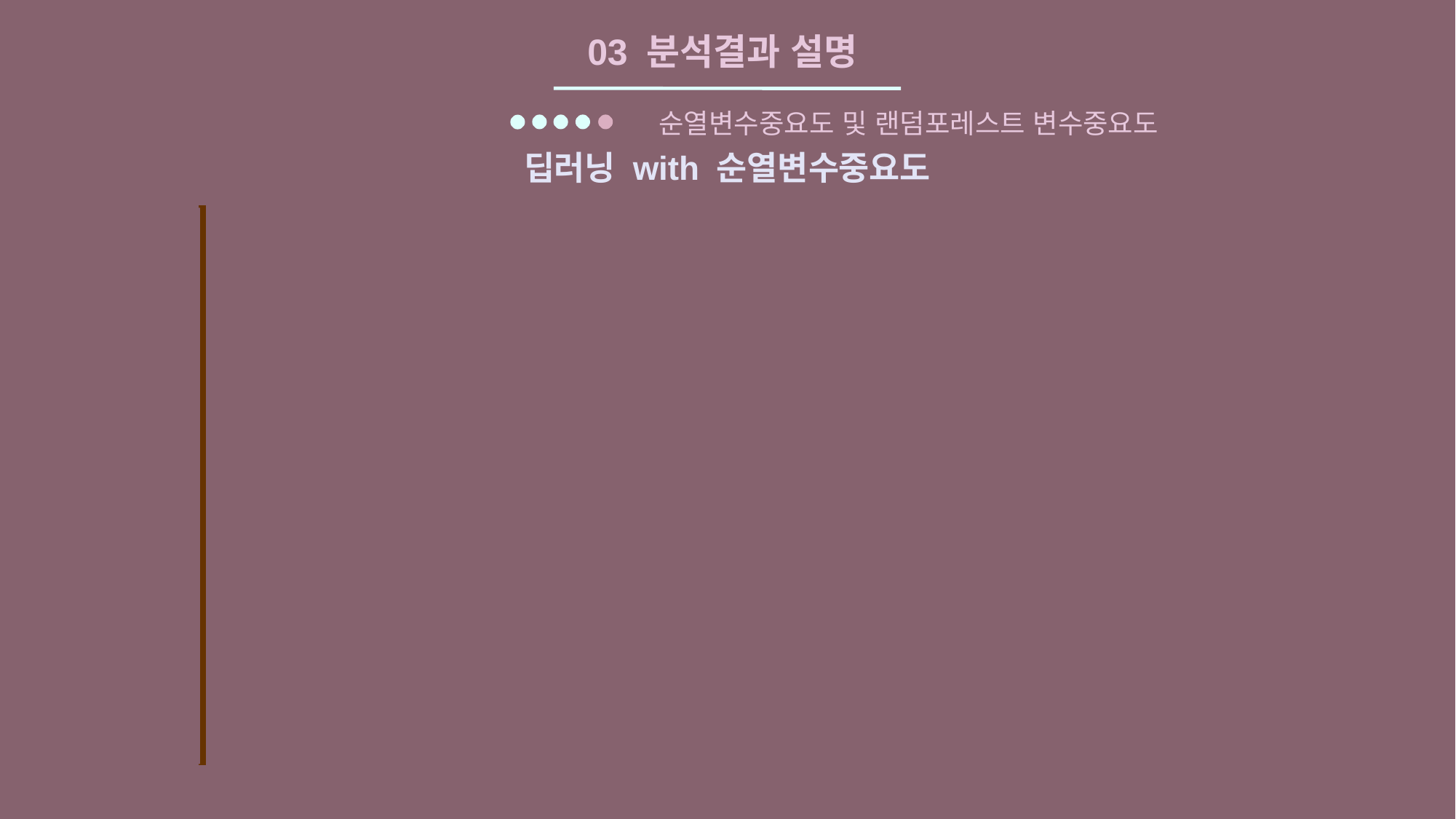

03 분석결과 설명
순열변수중요도 및 랜덤포레스트 변수중요도

딥러닝 with 순열변수중요도